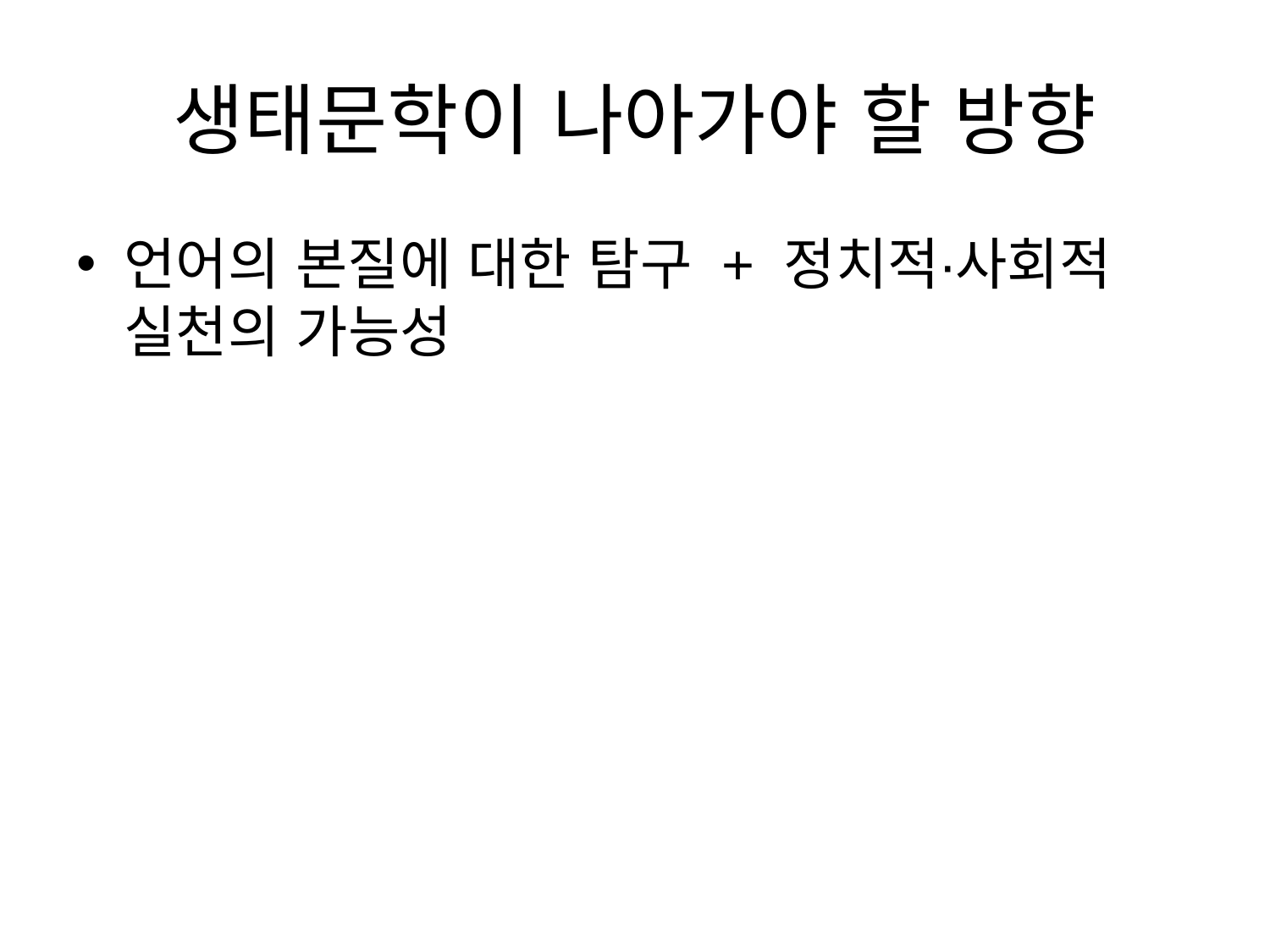

# 생태문학이 나아가야 할 방향
언어의 본질에 대한 탐구 + 정치적∙사회적 실천의 가능성